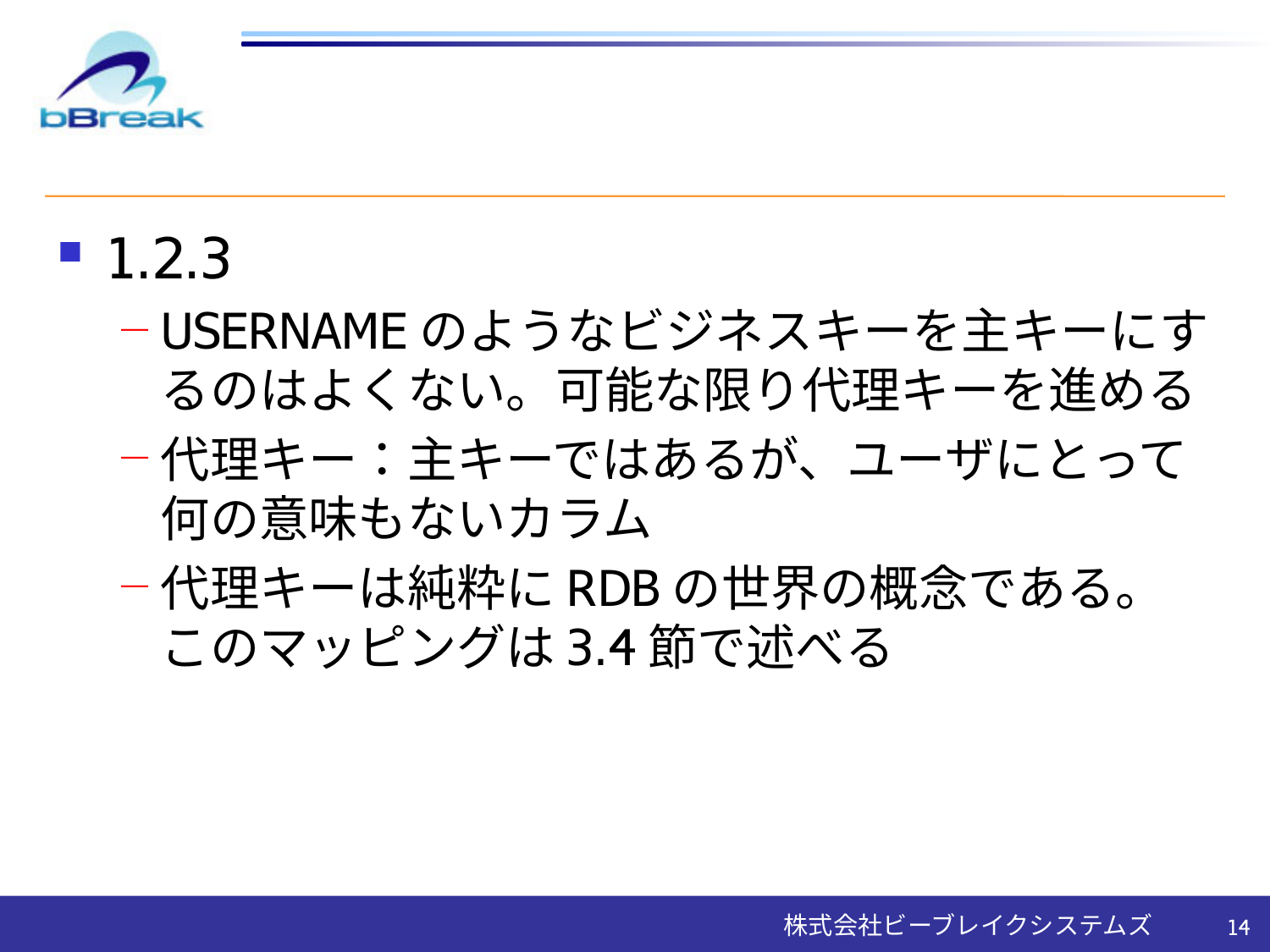

#
1.2.3
USERNAMEのようなビジネスキーを主キーにするのはよくない。可能な限り代理キーを進める
代理キー：主キーではあるが、ユーザにとって何の意味もないカラム
代理キーは純粋にRDBの世界の概念である。このマッピングは3.4節で述べる